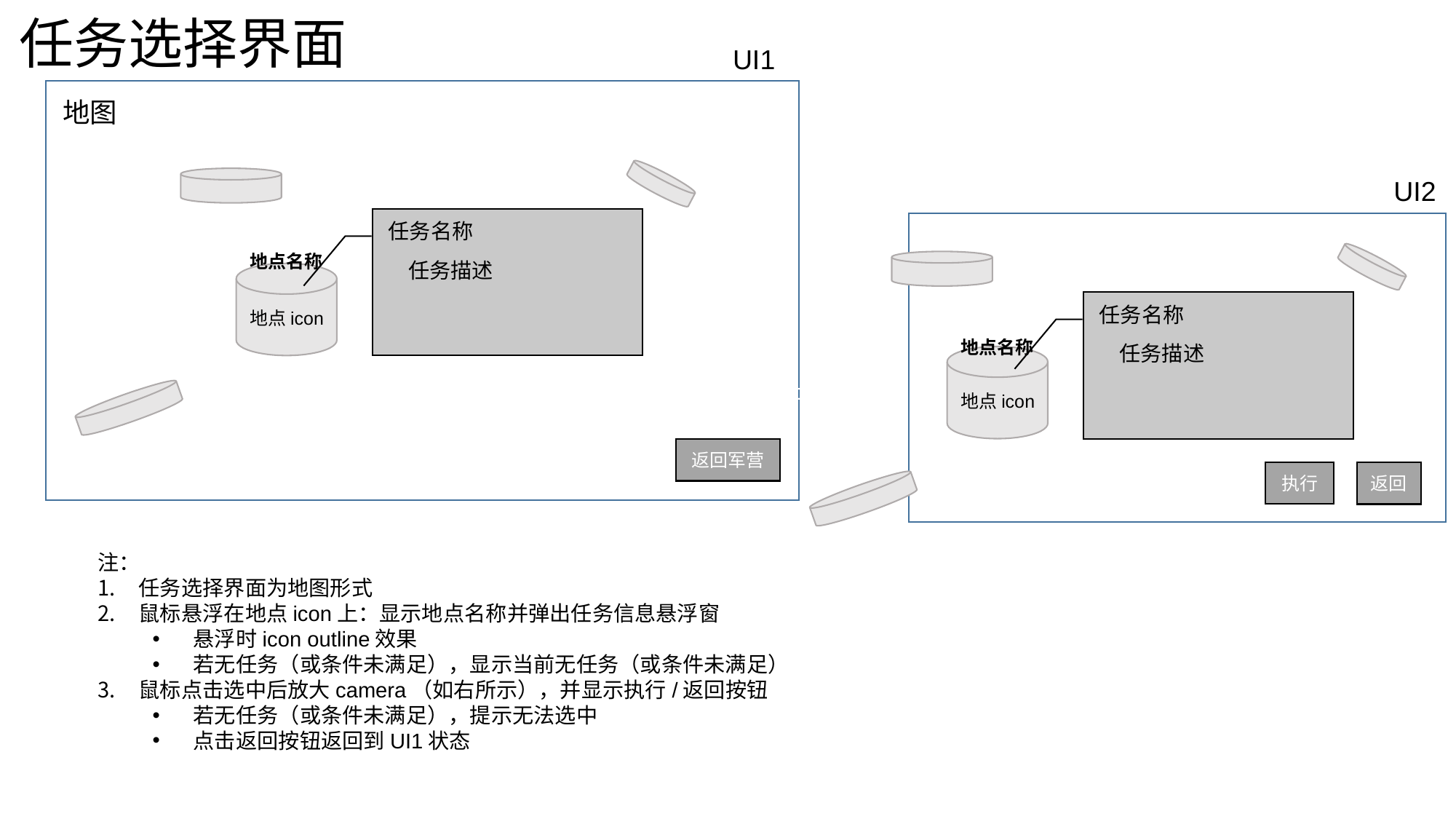

任务选择界面
UI1

地图

UI2

任务名称

地点名称

任务描述

下一车型
上一车型

任务名称
地点icon
地点名称
任务描述

下一车型
上一车型
地点icon

滚动条
返回军营
执行
返回

注：
任务选择界面为地图形式
鼠标悬浮在地点icon上：显示地点名称并弹出任务信息悬浮窗
悬浮时icon outline效果
若无任务（或条件未满足），显示当前无任务（或条件未满足）
鼠标点击选中后放大camera（如右所示），并显示执行/返回按钮
若无任务（或条件未满足），提示无法选中
点击返回按钮返回到UI1状态